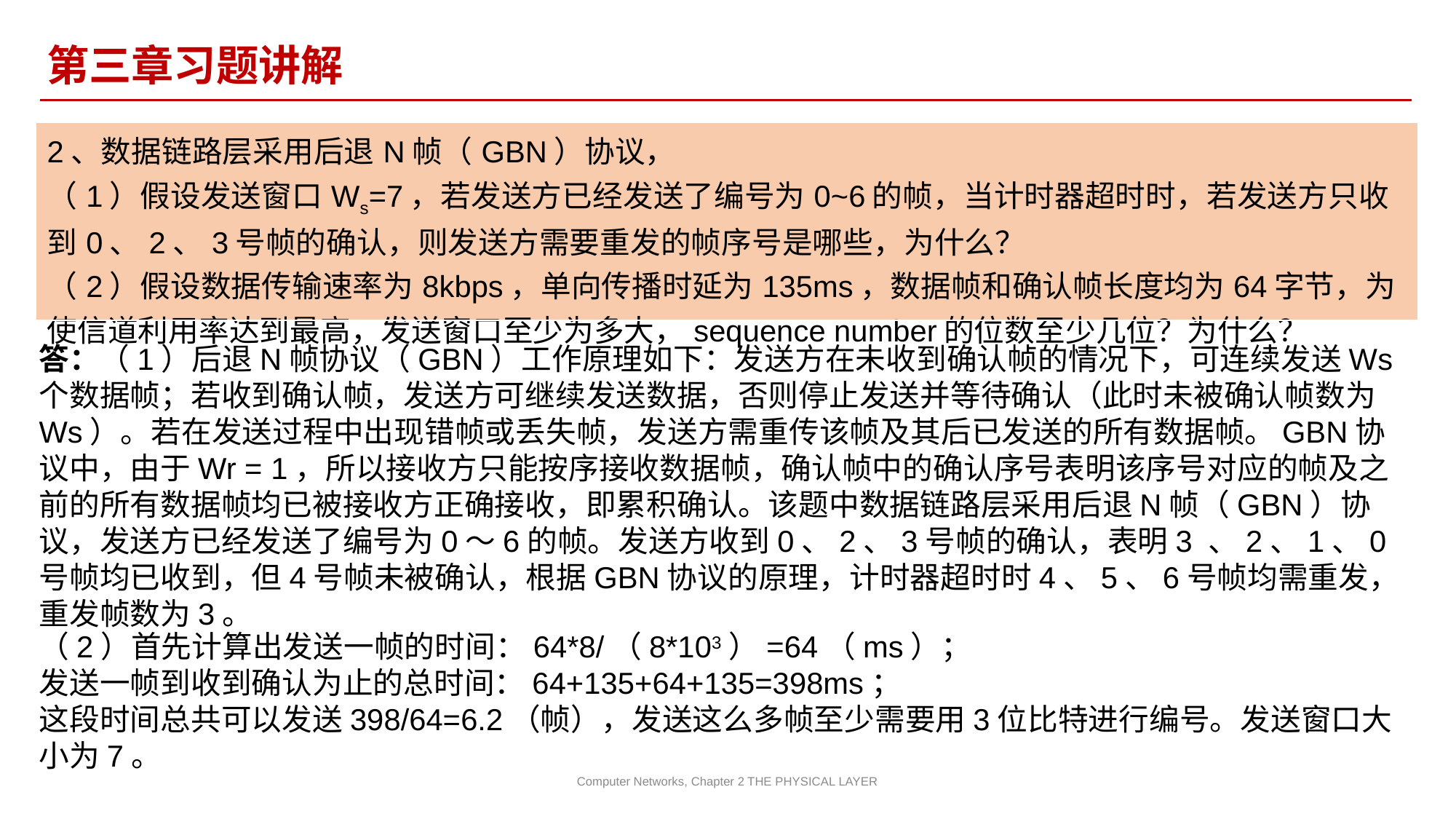

第三章习题讲解
| 2、数据链路层采用后退N帧（GBN）协议， （1）假设发送窗口Ws=7，若发送方已经发送了编号为0~6的帧，当计时器超时时，若发送方只收到0、2、3号帧的确认，则发送方需要重发的帧序号是哪些，为什么？ （2）假设数据传输速率为8kbps，单向传播时延为135ms，数据帧和确认帧长度均为64字节，为使信道利用率达到最高，发送窗口至少为多大，sequence number的位数至少几位？为什么？ |
| --- |
答：（1）后退N帧协议（GBN）工作原理如下：发送方在未收到确认帧的情况下，可连续发送Ws个数据帧；若收到确认帧，发送方可继续发送数据，否则停止发送并等待确认（此时未被确认帧数为Ws）。若在发送过程中出现错帧或丢失帧，发送方需重传该帧及其后已发送的所有数据帧。GBN协议中，由于Wr = 1，所以接收方只能按序接收数据帧，确认帧中的确认序号表明该序号对应的帧及之前的所有数据帧均已被接收方正确接收，即累积确认。该题中数据链路层采用后退N帧（GBN）协议，发送方已经发送了编号为0～6的帧。发送方收到0、2、3号帧的确认，表明3 、2、1、0号帧均已收到，但4号帧未被确认，根据GBN协议的原理，计时器超时时4、5、6号帧均需重发，重发帧数为3。
（2）首先计算出发送一帧的时间：64*8/（8*103）=64（ms）；
发送一帧到收到确认为止的总时间：64+135+64+135=398ms；
这段时间总共可以发送398/64=6.2（帧），发送这么多帧至少需要用3位比特进行编号。发送窗口大小为7。
Computer Networks, Chapter 2 THE PHYSICAL LAYER